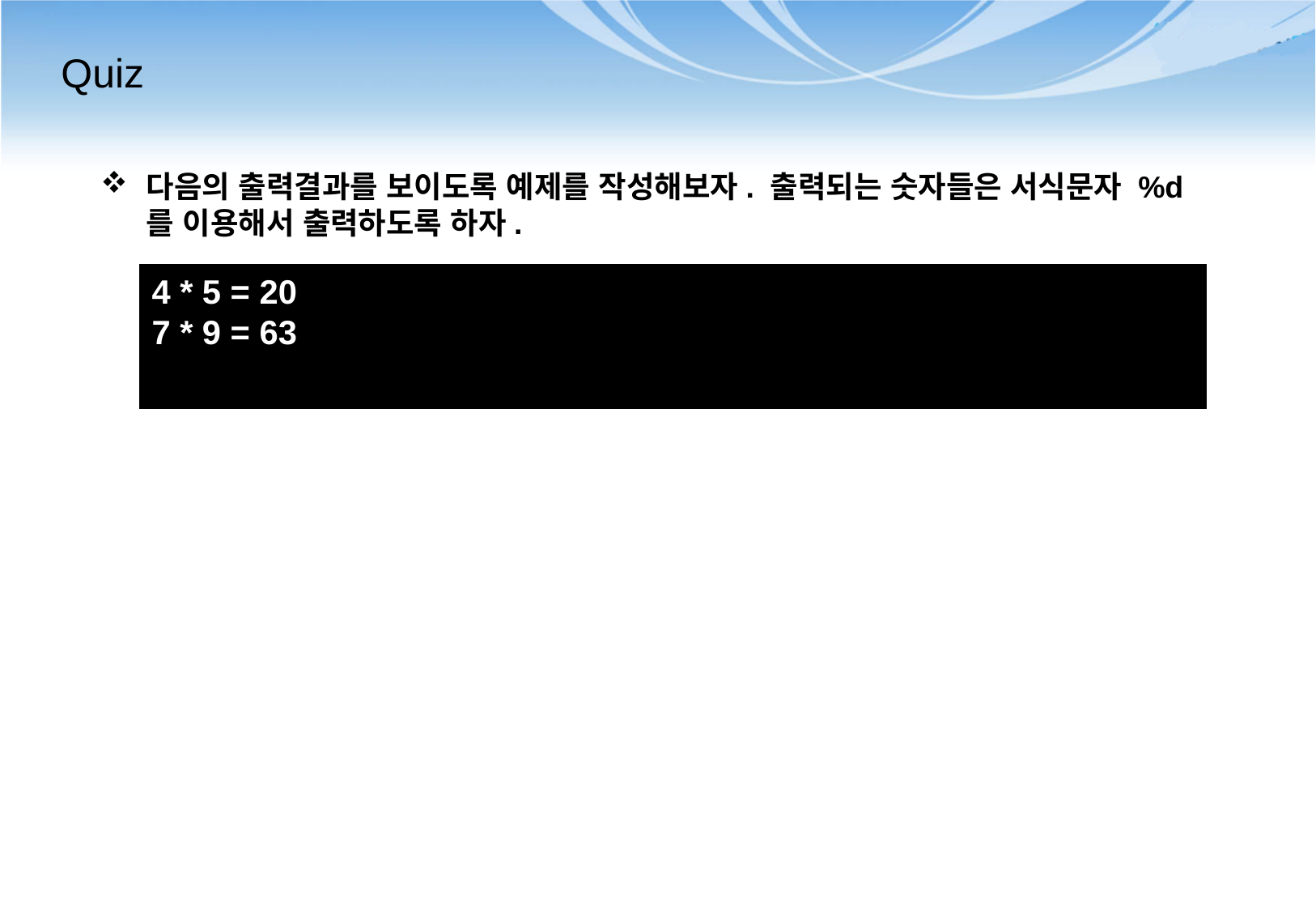

# Quiz
다음의 출력결과를 보이도록 예제를 작성해보자. 출력되는 숫자들은 서식문자 %d를 이용해서 출력하도록 하자.
4 * 5 = 20
7 * 9 = 63